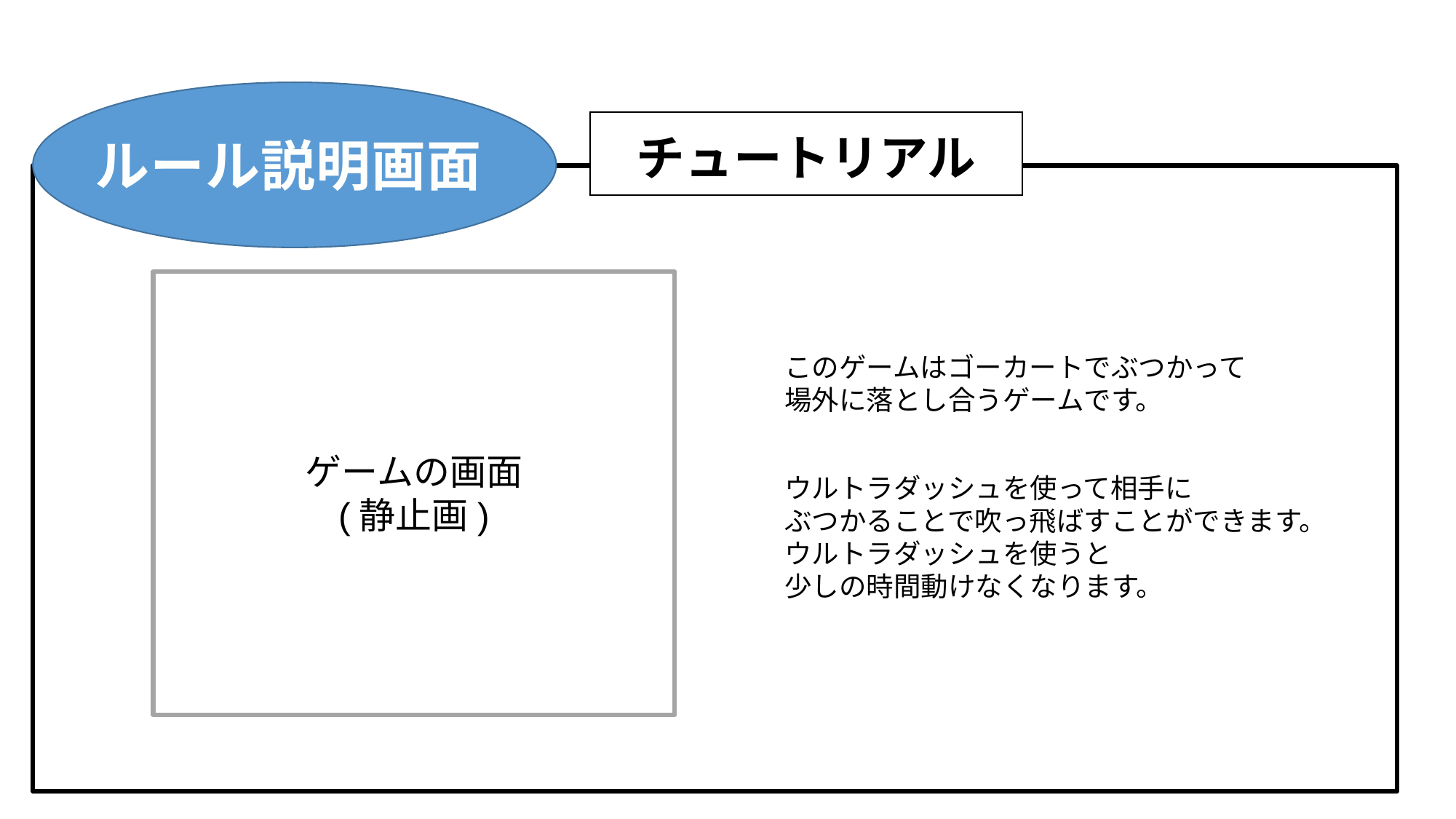

チュートリアル
ルール説明画面

このゲームはゴーカートでぶつかって
場外に落とし合うゲームです。
ゲームの画面
(静止画)
ウルトラダッシュを使って相手に
ぶつかることで吹っ飛ばすことができます。
ウルトラダッシュを使うと
少しの時間動けなくなります。